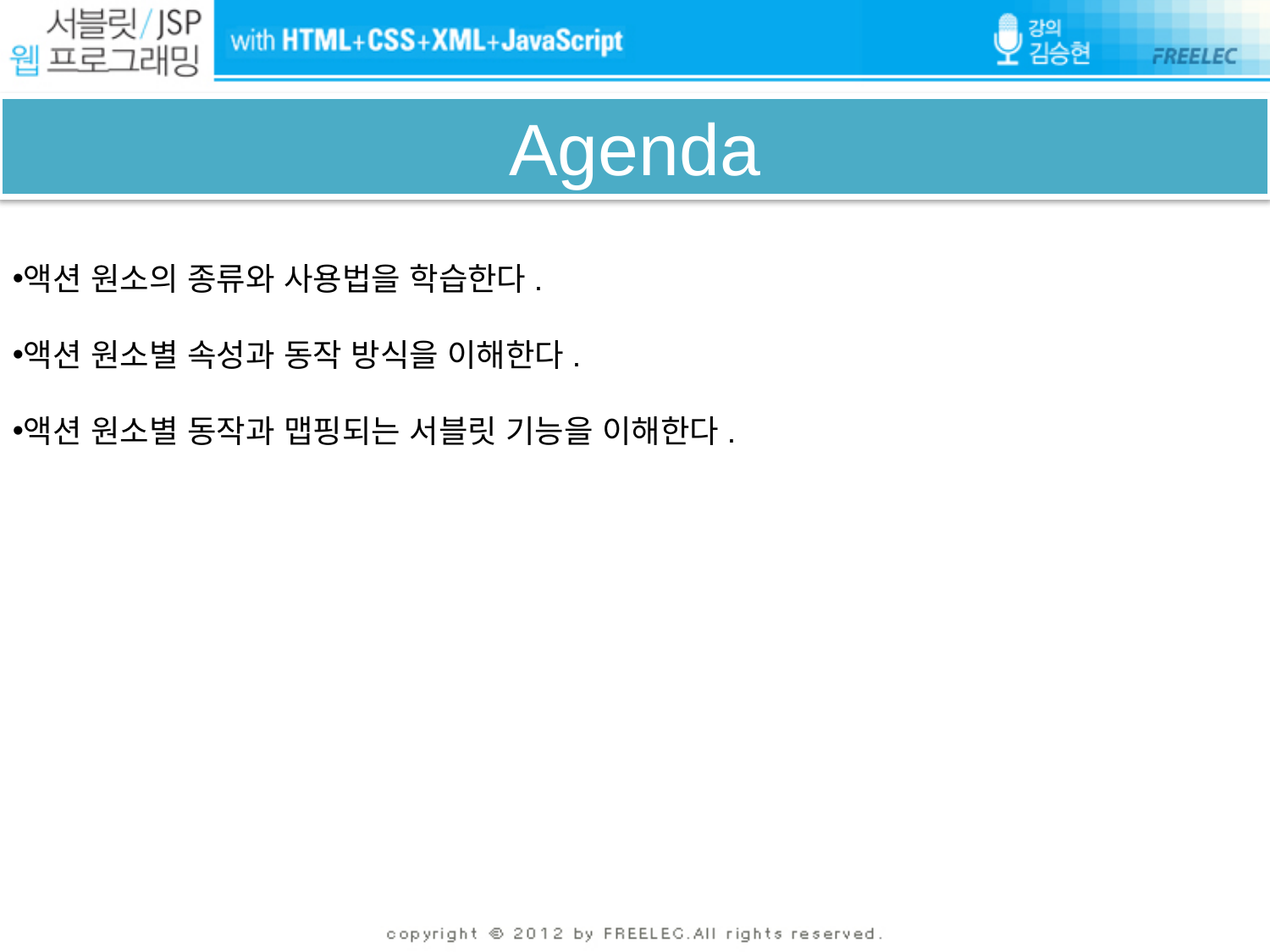

# Agenda
액션 원소의 종류와 사용법을 학습한다.

액션 원소별 속성과 동작 방식을 이해한다.

액션 원소별 동작과 맵핑되는 서블릿 기능을 이해한다.